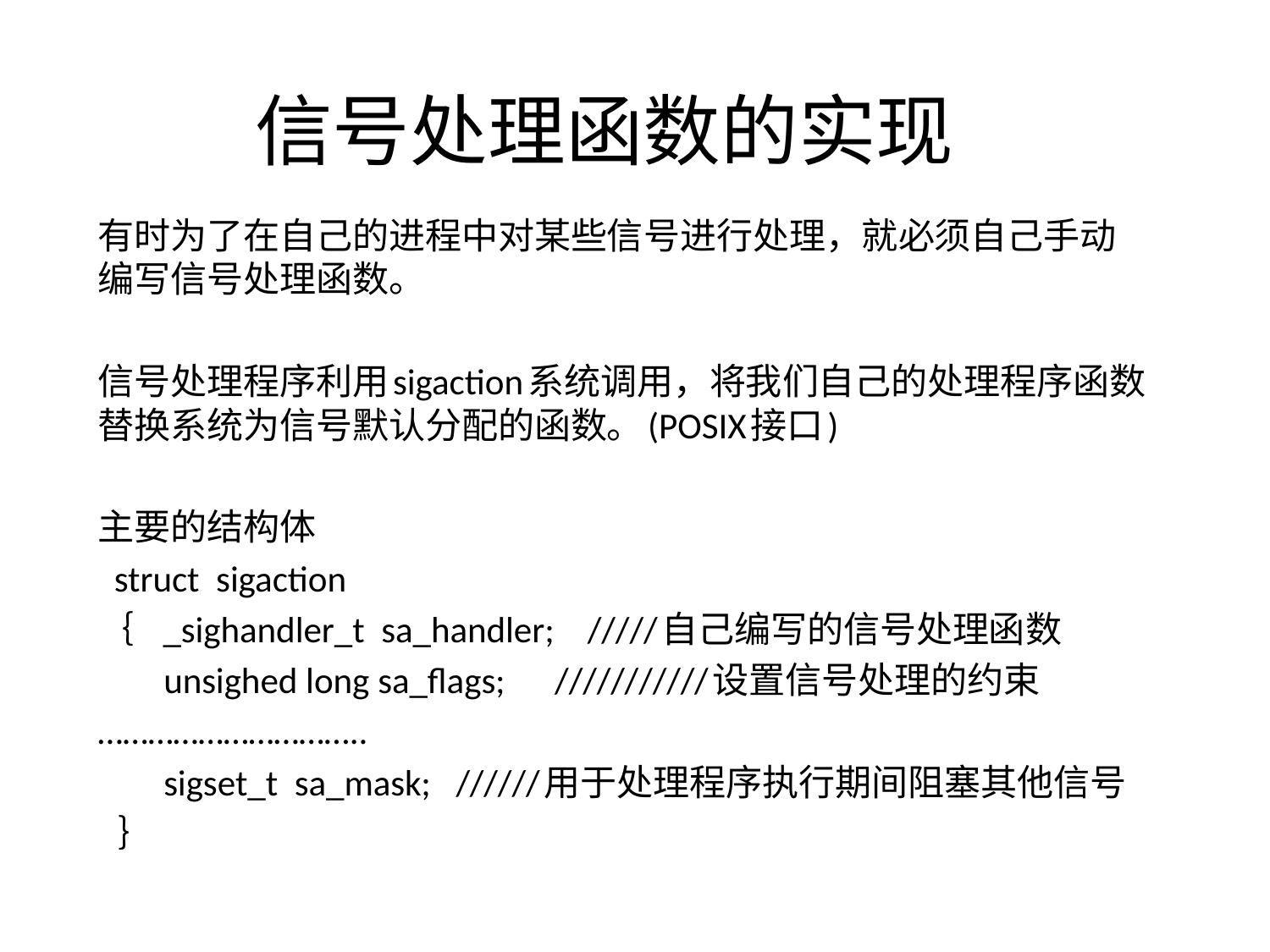

# 信号处理函数的实现
有时为了在自己的进程中对某些信号进行处理，就必须自己手动编写信号处理函数。

信号处理程序利用sigaction系统调用，将我们自己的处理程序函数替换系统为信号默认分配的函数。(POSIX接口)

主要的结构体
  struct  sigaction
｛   _sighandler_t  sa_handler;    /////自己编写的信号处理函数
        unsighed long sa_flags;      ///////////设置信号处理的约束
…………………………..
        sigset_t  sa_mask;   //////用于处理程序执行期间阻塞其他信号
  ｝